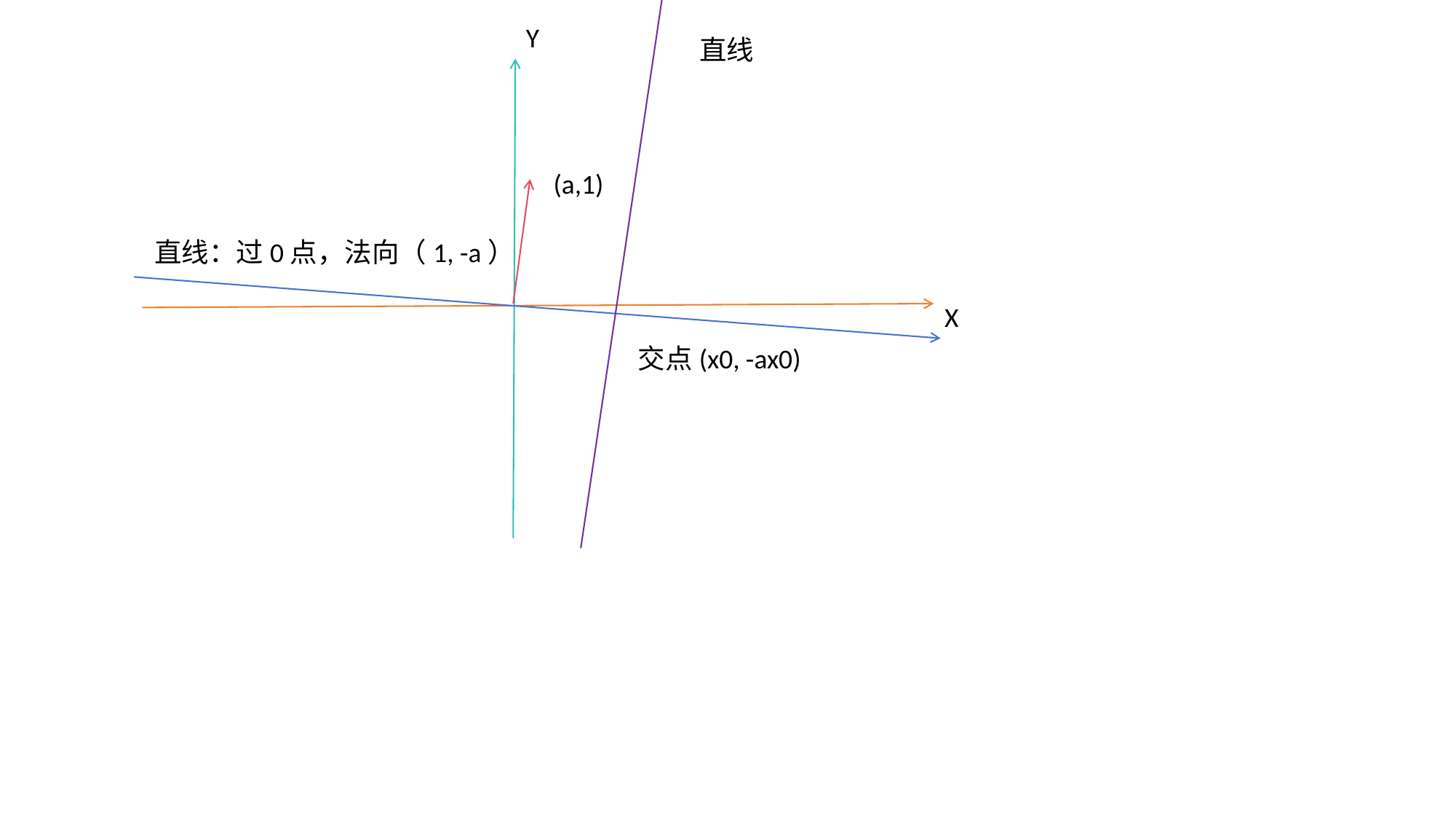

Y
直线
(a,1)
直线：过0点，法向（1, -a）
X
交点(x0, -ax0)